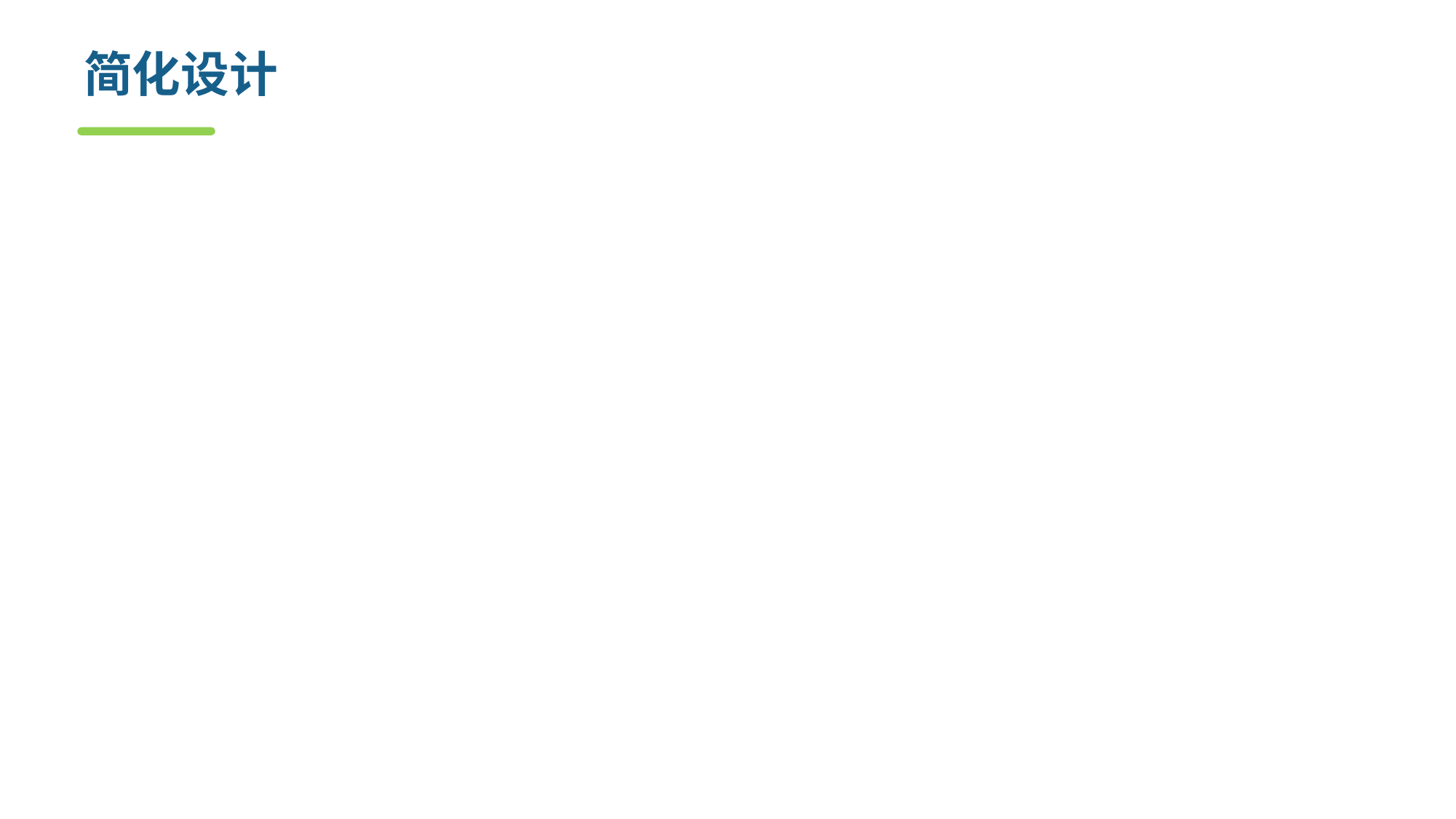

# 简化设计
需求是会经常变化的，因此设计不能一蹴而就而应该是一项持续进行的过程。

Kent Beck认为，简单设计应该满足以下几个原则：
不包含重复的代码；
向所有的开发人员清晰地描述编码以及其内在关系；
尽可能包含最少的类与方法。
18